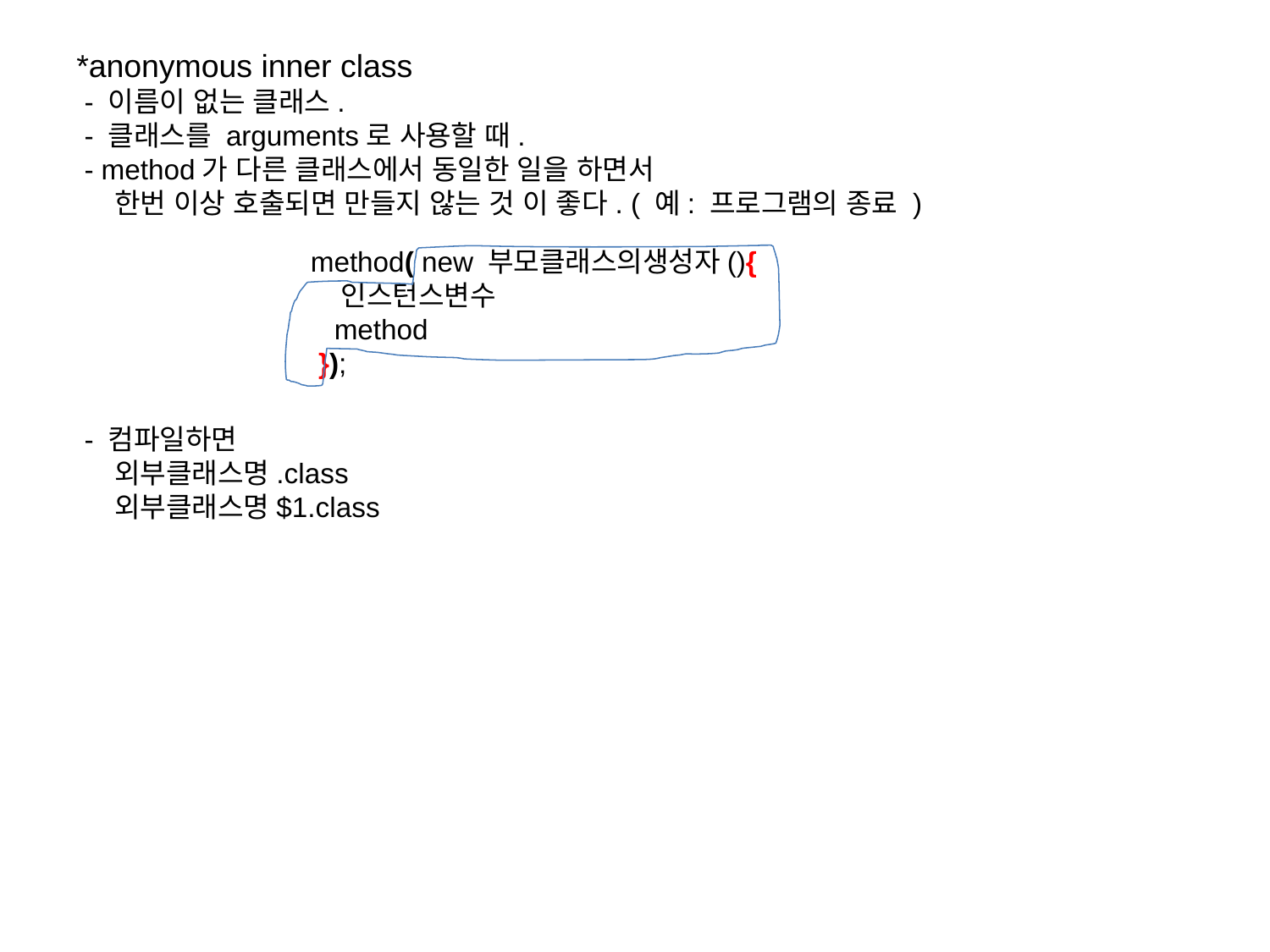

*anonymous inner class
 - 이름이 없는 클래스.
 - 클래스를 arguments로 사용할 때.
 - method가 다른 클래스에서 동일한 일을 하면서
    한번 이상 호출되면 만들지 않는 것 이 좋다. ( 예: 프로그램의 종료 )

 - 컴파일하면
    외부클래스명.class
    외부클래스명$1.class
method( new 부모클래스의생성자(){
   인스턴스변수
   method
 });